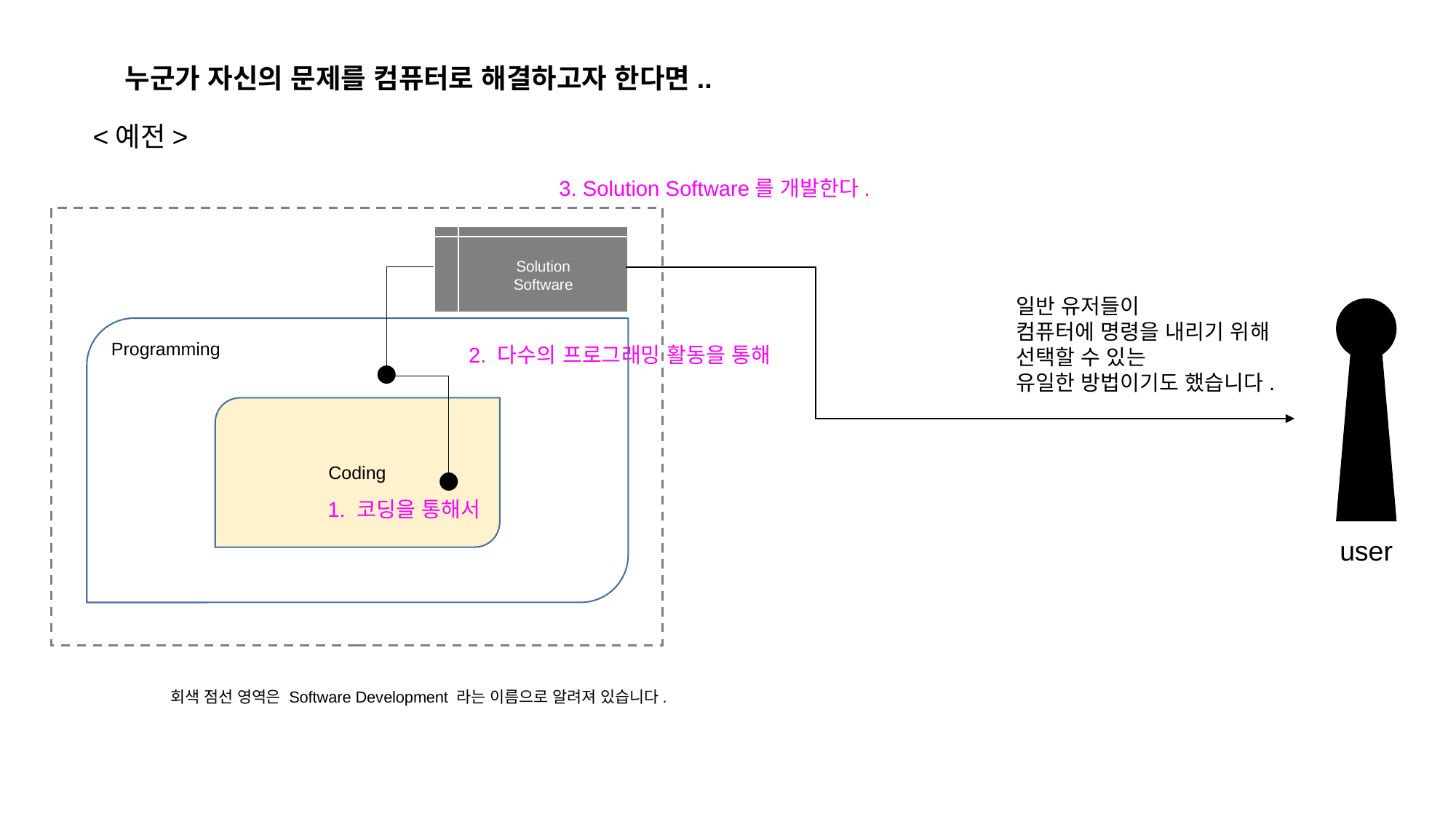

누군가 자신의 문제를 컴퓨터로 해결하고자 한다면..
<예전>
3. Solution Software를 개발한다.

Solution
Software

일반 유저들이
컴퓨터에 명령을 내리기 위해
선택할 수 있는
유일한 방법이기도 했습니다.

Programming
2. 다수의 프로그래밍 활동을 통해

Coding

1. 코딩을 통해서
user
회색 점선 영역은 Software Development 라는 이름으로 알려져 있습니다.